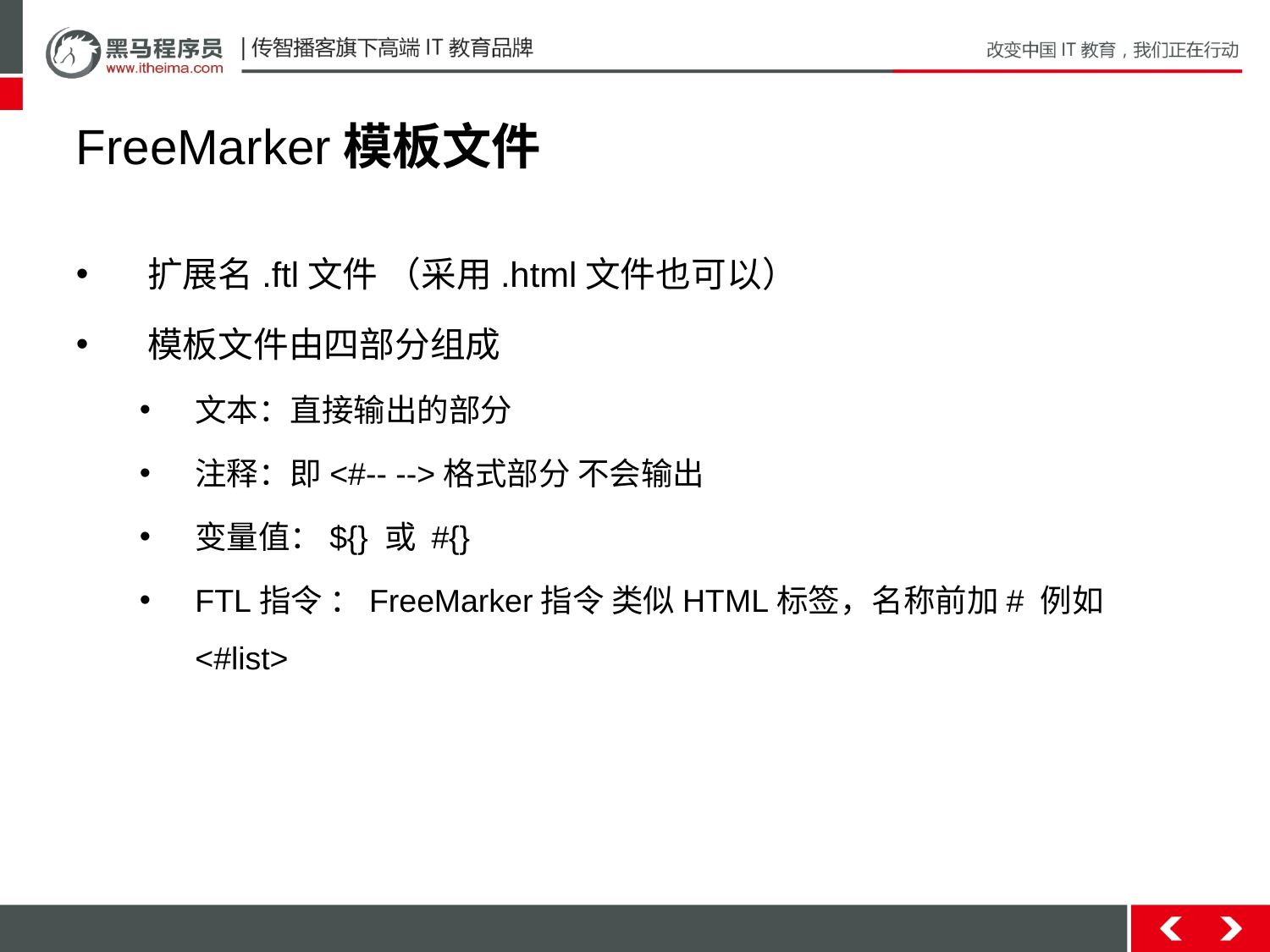

# FreeMarker模板文件
扩展名.ftl文件 （采用.html文件也可以）
模板文件由四部分组成
文本：直接输出的部分
注释：即<#-- -->格式部分 不会输出
变量值：${} 或 #{}
FTL指令 ：FreeMarker指令 类似HTML标签，名称前加# 例如 <#list>